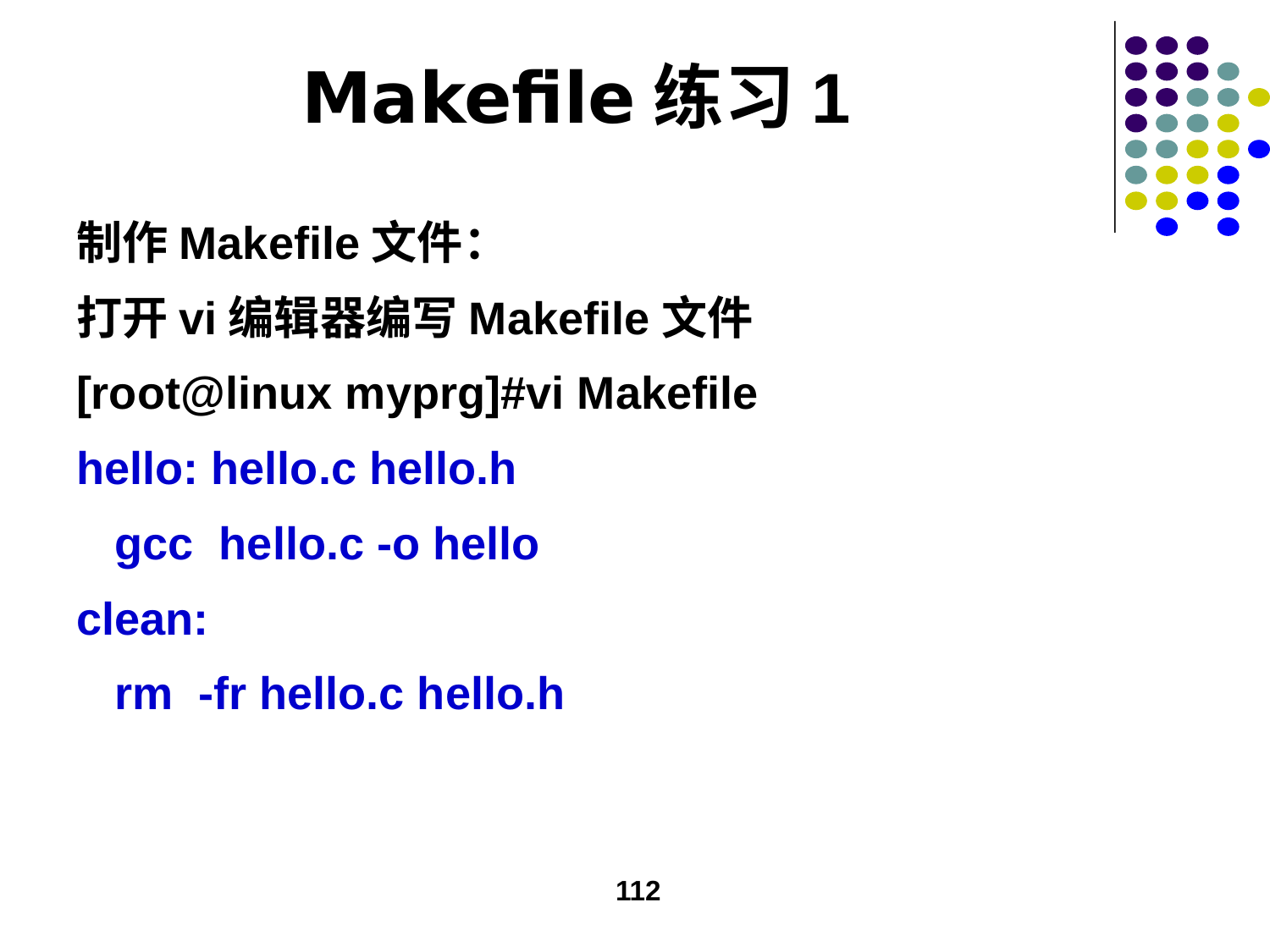

Makefile练习1
制作Makefile文件：
打开vi编辑器编写Makefile文件
[root@linux myprg]#vi Makefile
hello: hello.c hello.h
   gcc  hello.c -o hello
clean:
   rm  -fr hello.c hello.h

112